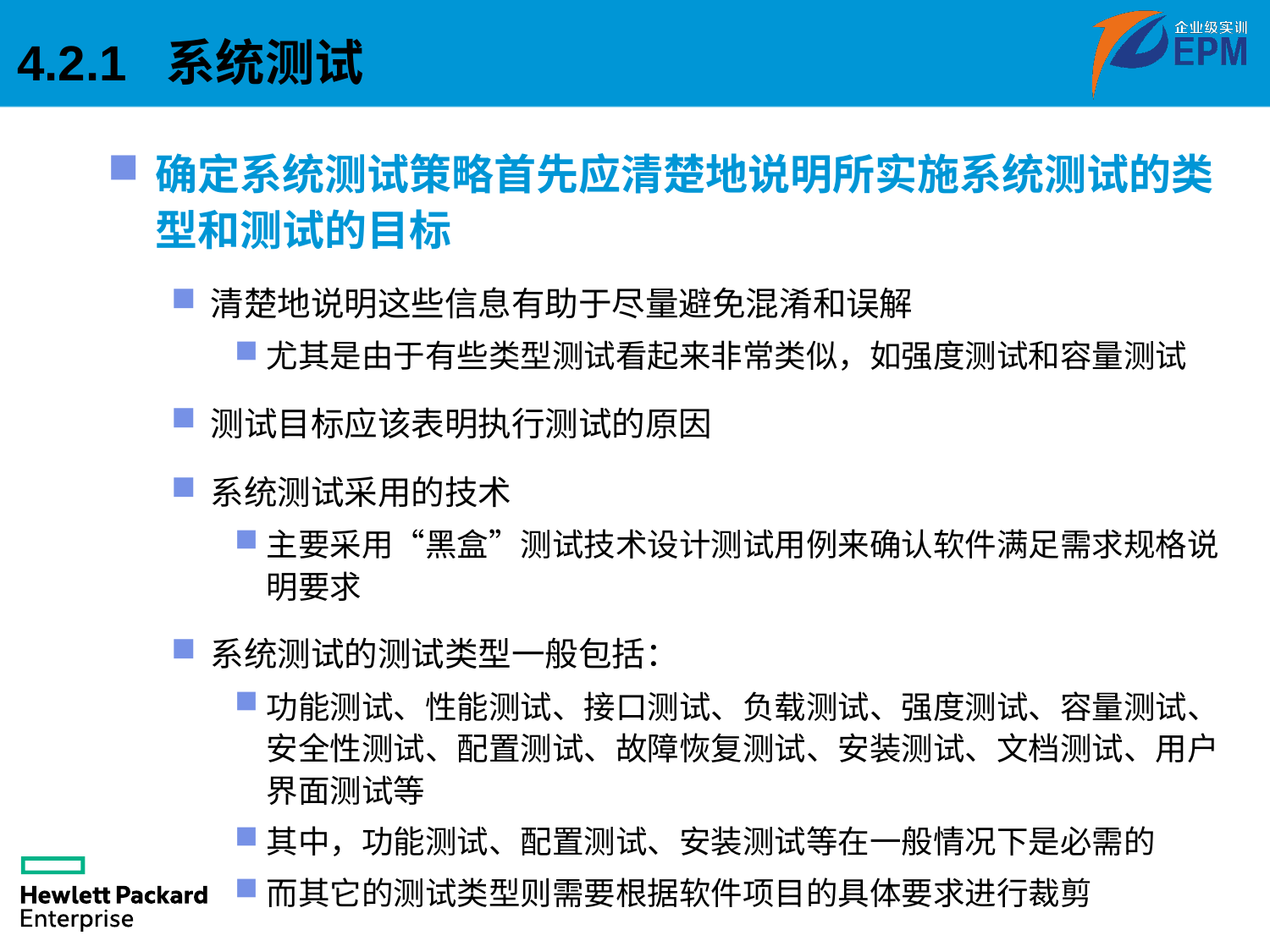

4.2.1  系统测试
确定系统测试策略首先应清楚地说明所实施系统测试的类型和测试的目标
清楚地说明这些信息有助于尽量避免混淆和误解
尤其是由于有些类型测试看起来非常类似，如强度测试和容量测试
测试目标应该表明执行测试的原因
系统测试采用的技术
主要采用“黑盒”测试技术设计测试用例来确认软件满足需求规格说明要求
系统测试的测试类型一般包括：
功能测试、性能测试、接口测试、负载测试、强度测试、容量测试、安全性测试、配置测试、故障恢复测试、安装测试、文档测试、用户界面测试等
其中，功能测试、配置测试、安装测试等在一般情况下是必需的
而其它的测试类型则需要根据软件项目的具体要求进行裁剪